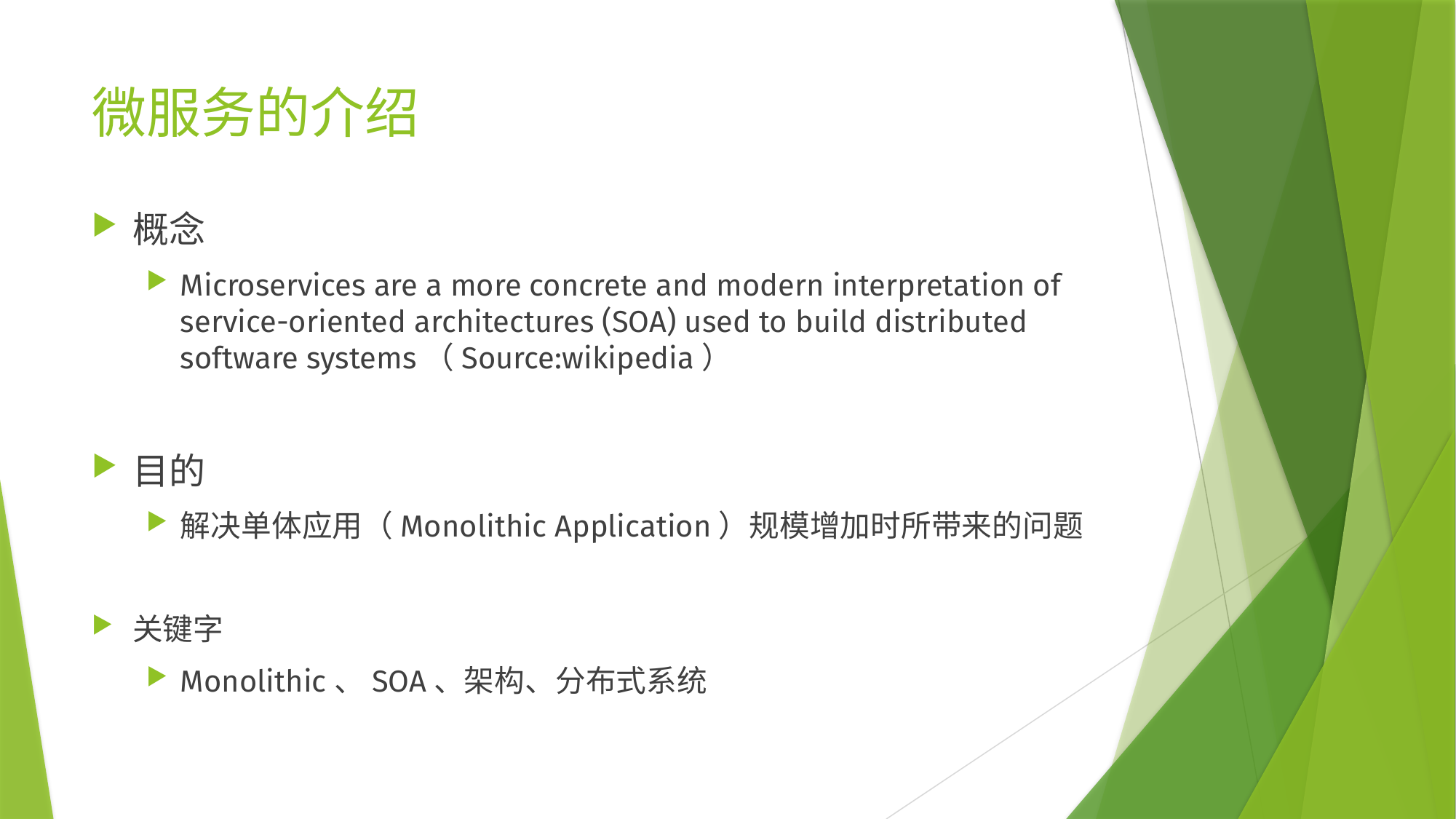

# 微服务的介绍
概念
Microservices are a more concrete and modern interpretation of service-oriented architectures (SOA) used to build distributed software systems（Source:wikipedia）

目的
解决单体应用（Monolithic Application）规模增加时所带来的问题

关键字
Monolithic、SOA、架构、分布式系统